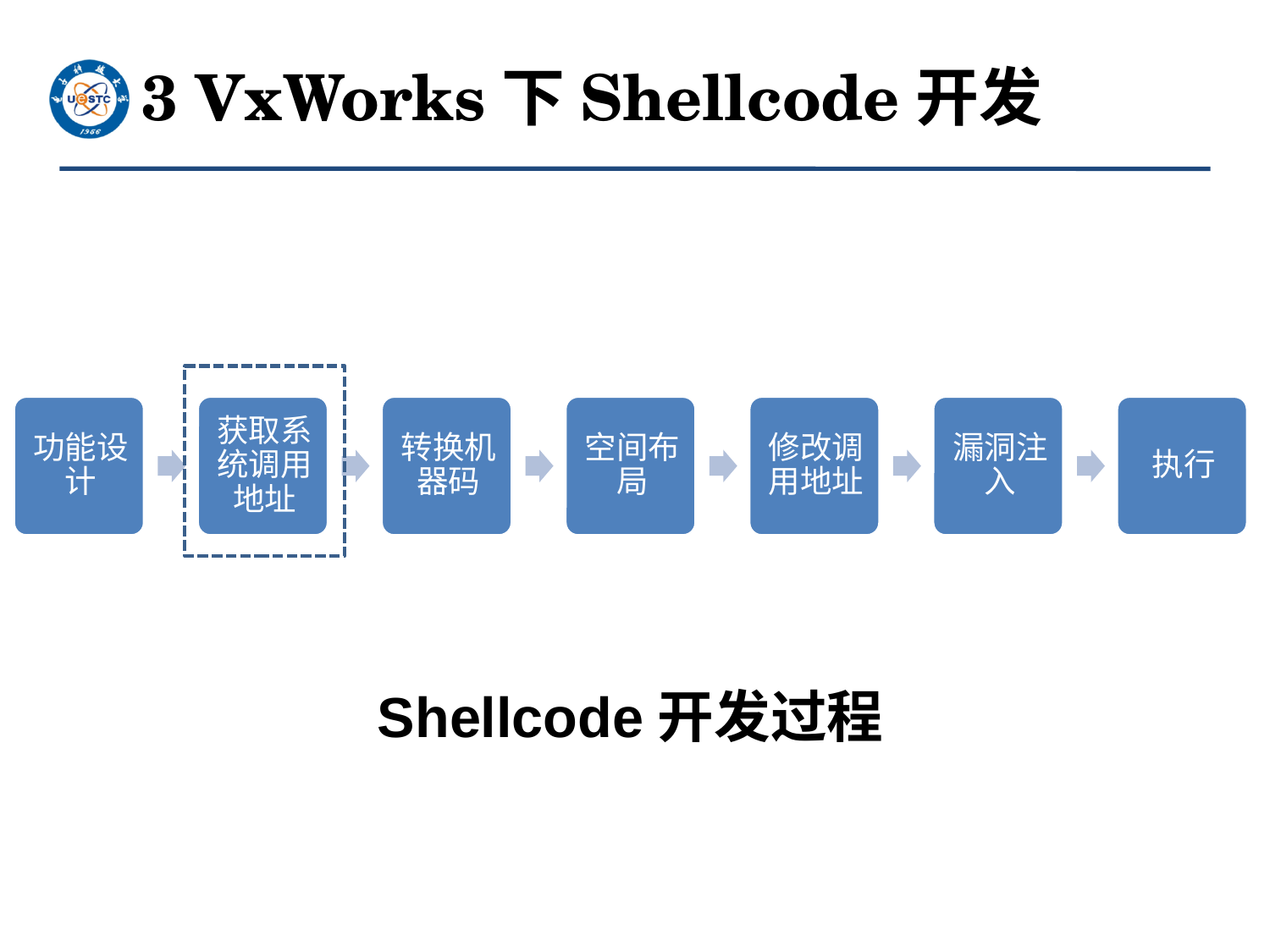

# 3 VxWorks下Shellcode开发
功能设计

获取系统调用地址

转换机器码

空间布局

修改调用地址

漏洞注入

执行

Shellcode开发过程